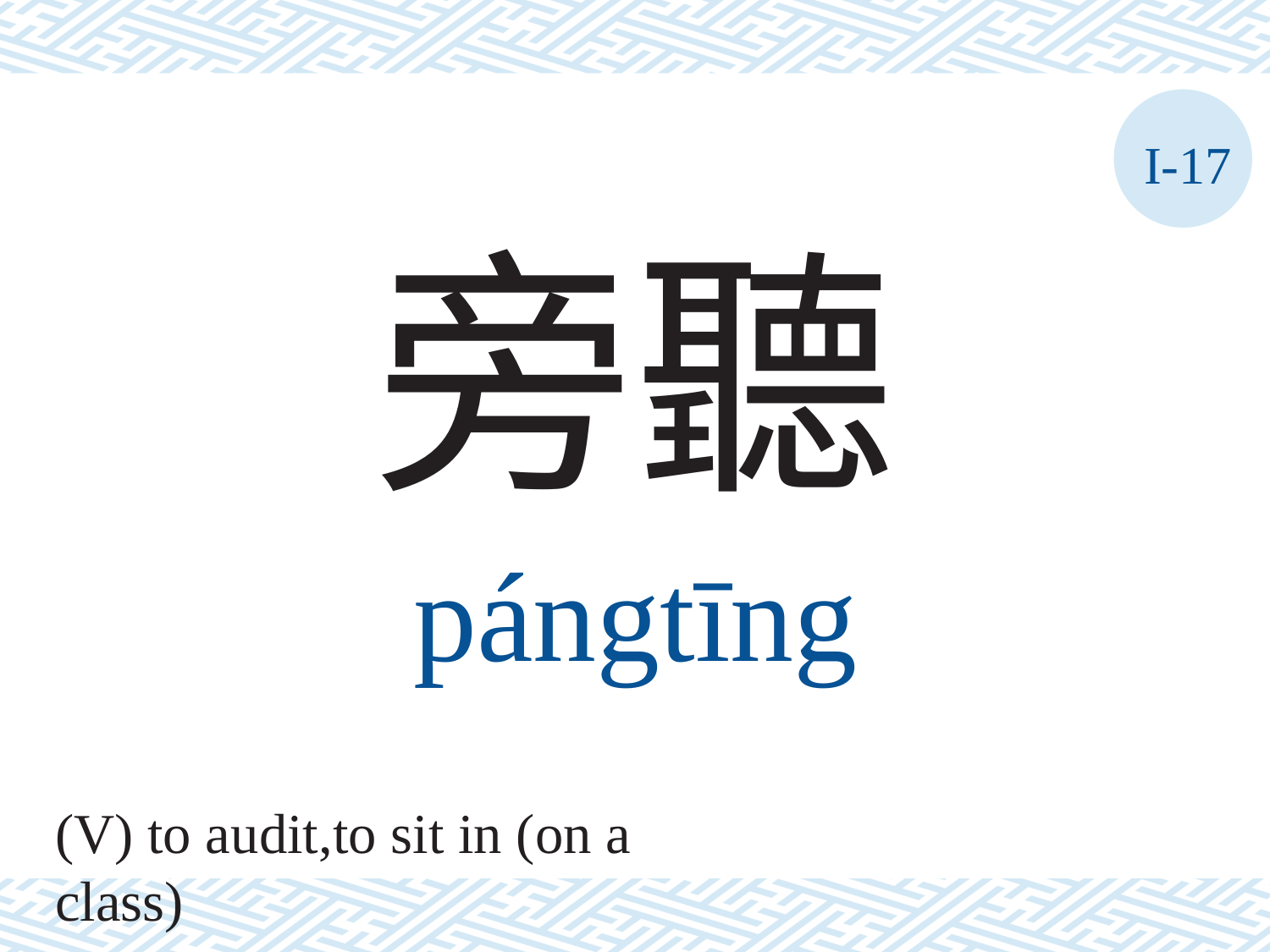

I-17
旁聽
pángtīng
(V) to audit,to sit in (on a class)